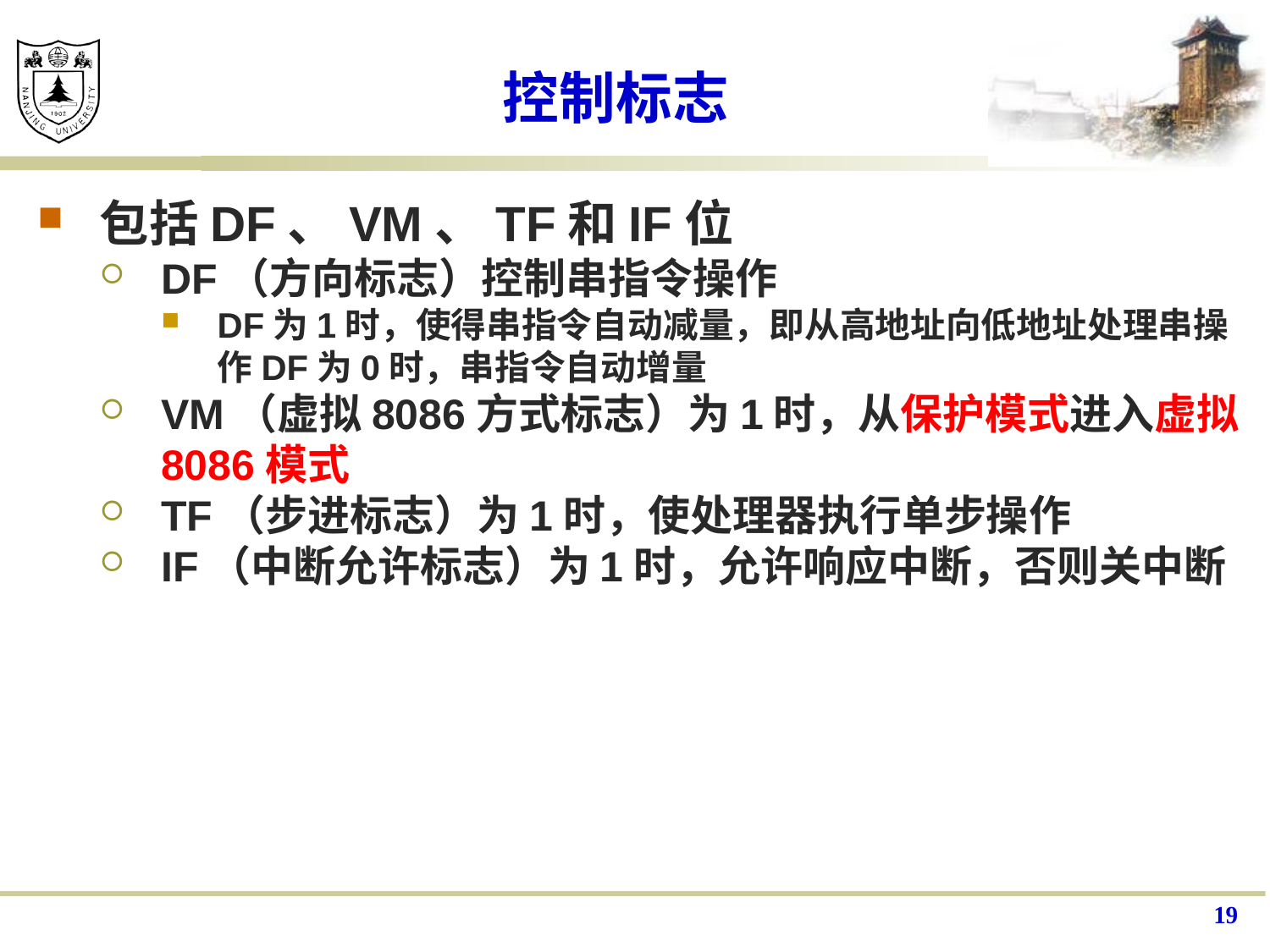

# 控制标志
包括DF、VM、TF和IF位
DF（方向标志）控制串指令操作
DF为1时，使得串指令自动减量，即从高地址向低地址处理串操作DF为0时，串指令自动增量
VM（虚拟8086方式标志）为1时，从保护模式进入虚拟8086模式
TF（步进标志）为1时，使处理器执行单步操作
IF（中断允许标志）为1时，允许响应中断，否则关中断

19